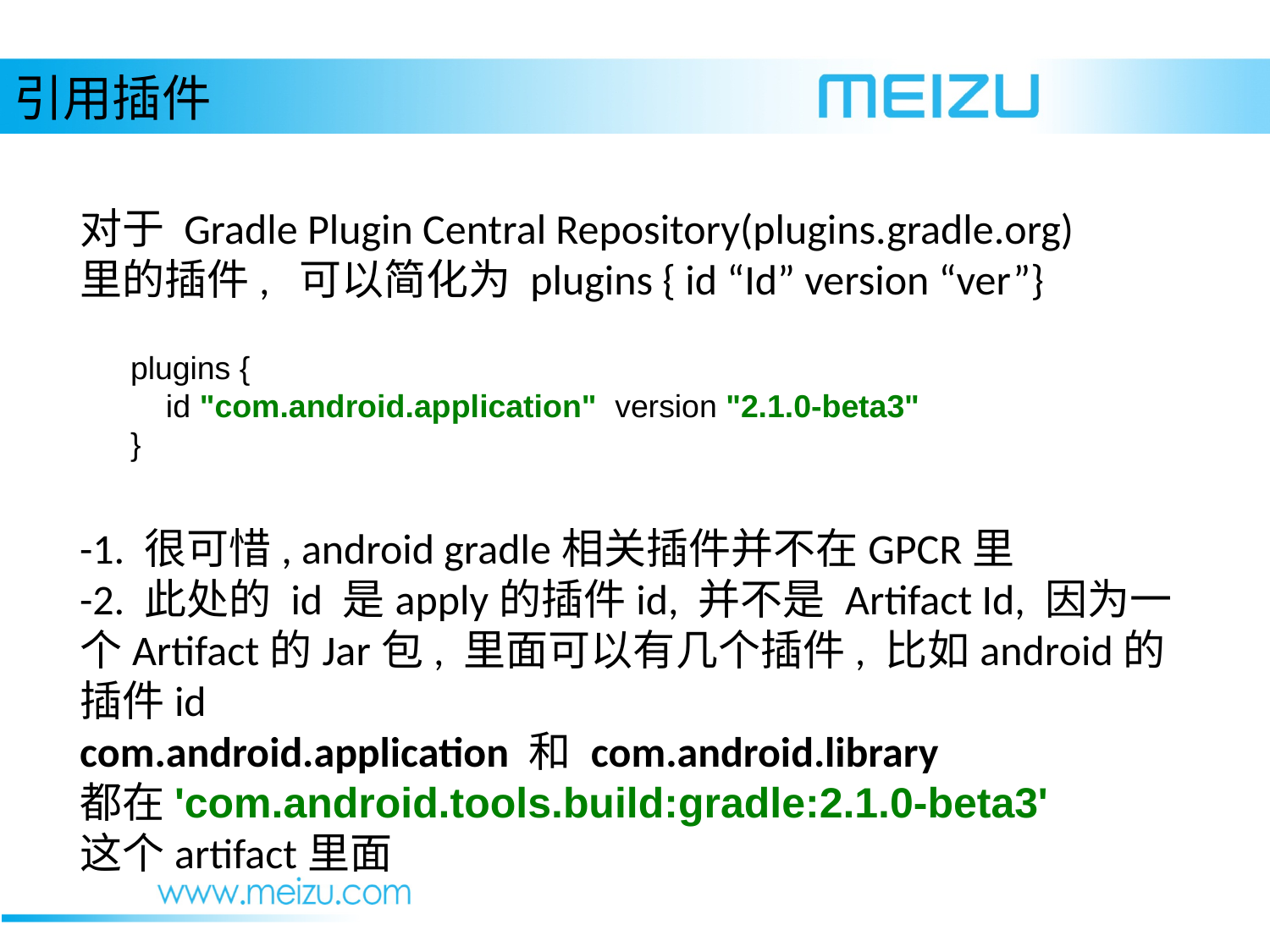

引用插件
对于 Gradle Plugin Central Repository(plugins.gradle.org)
里的插件,  可以简化为 plugins { id “Id” version “ver”}
plugins {
    id "com.android.application"  version "2.1.0-beta3"
}
-1. 很可惜, android gradle相关插件并不在GPCR里
-2. 此处的 id 是apply的插件id, 并不是 Artifact Id, 因为一个Artifact的Jar包, 里面可以有几个插件, 比如android的插件id
com.android.application 和 com.android.library
都在'com.android.tools.build:gradle:2.1.0-beta3'
这个artifact里面